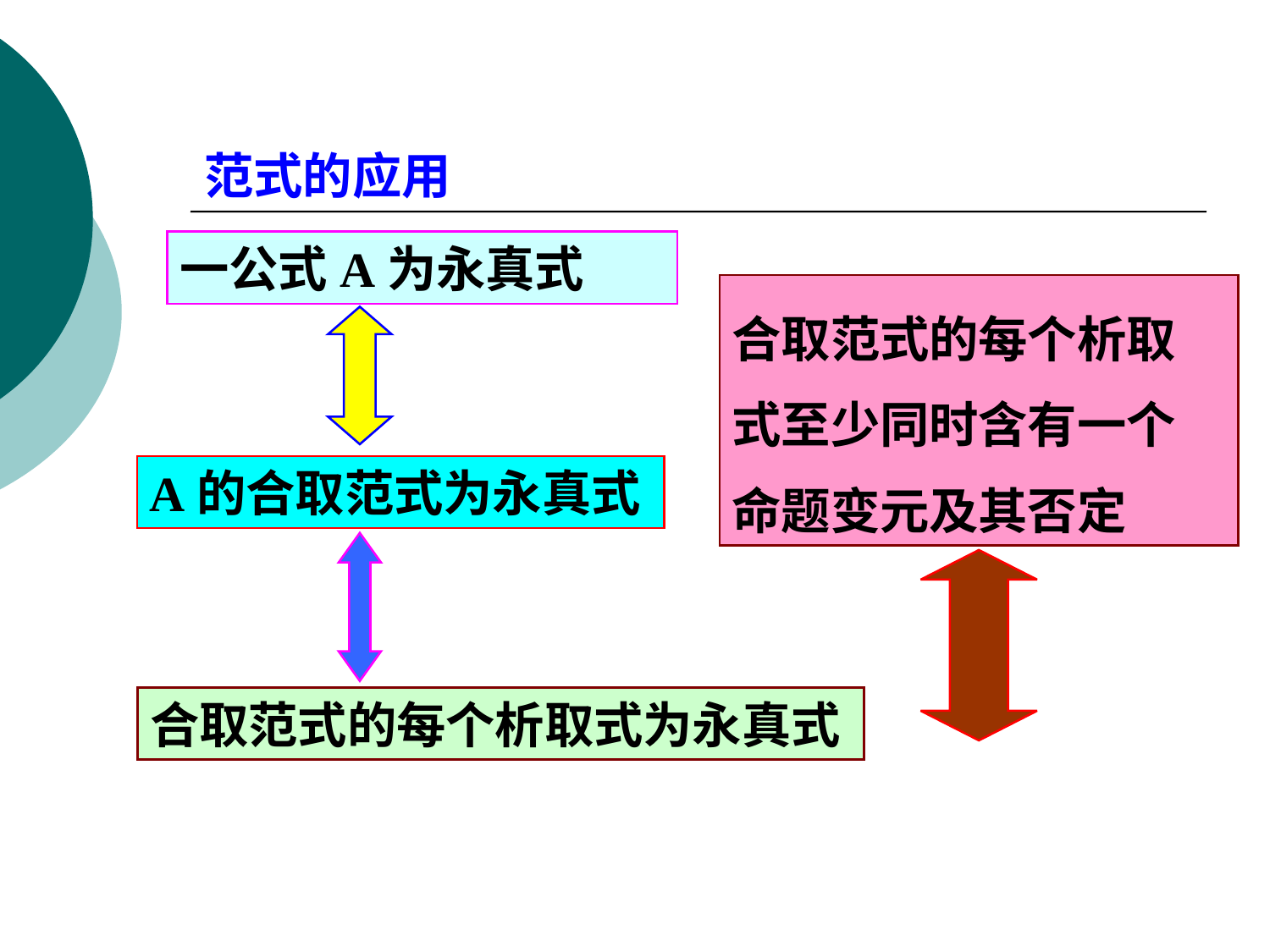

范式的应用
一公式A为永真式
合取范式的每个析取
式至少同时含有一个
命题变元及其否定

A的合取范式为永真式

合取范式的每个析取式为永真式